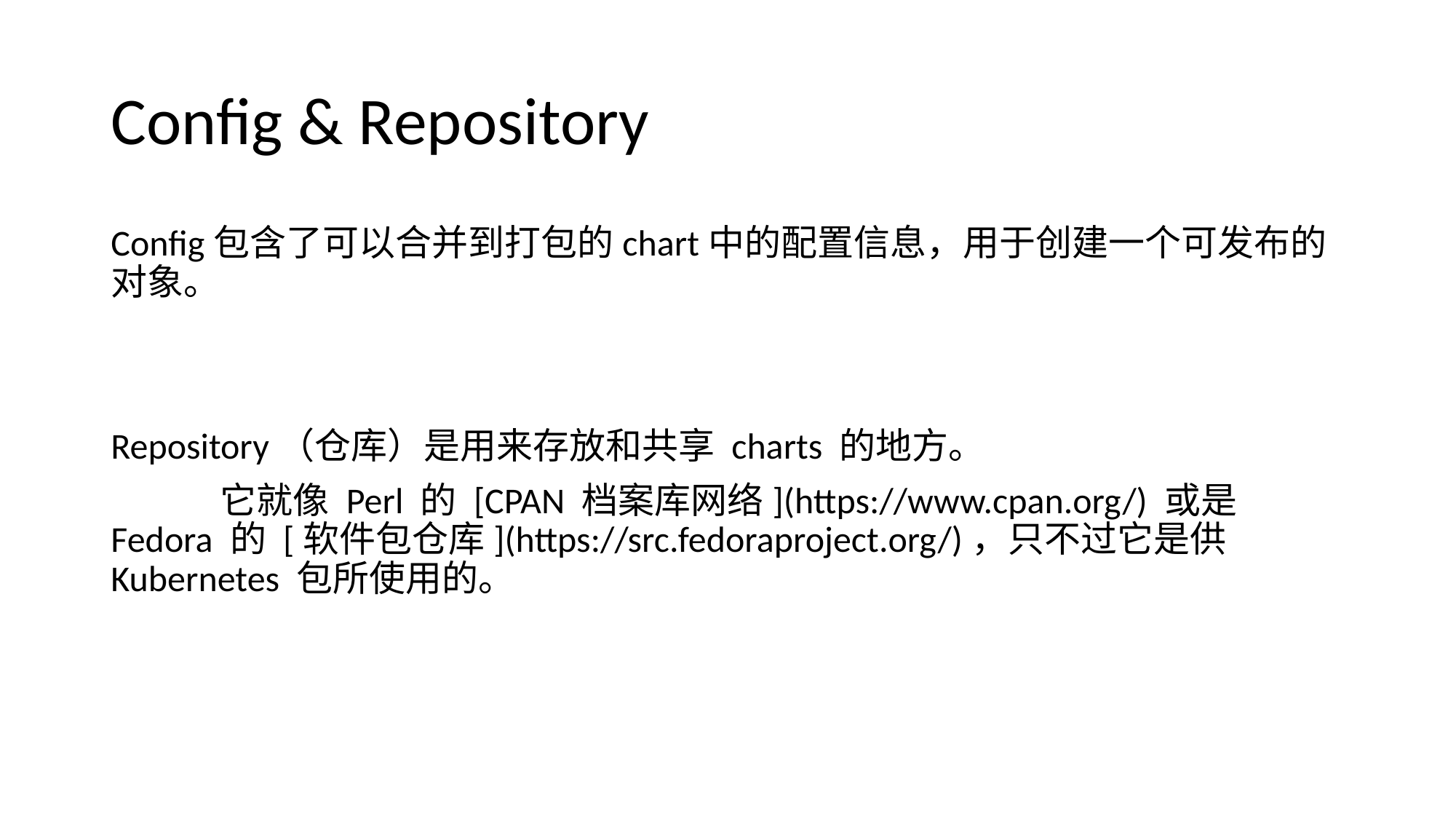

# Config & Repository
Config包含了可以合并到打包的chart中的配置信息，用于创建一个可发布的对象。

Repository（仓库）是用来存放和共享 charts 的地方。
	它就像 Perl 的 [CPAN 档案库网络](https://www.cpan.org/) 或是 Fedora 的 [软件包仓库](https://src.fedoraproject.org/)，只不过它是供 Kubernetes 包所使用的。